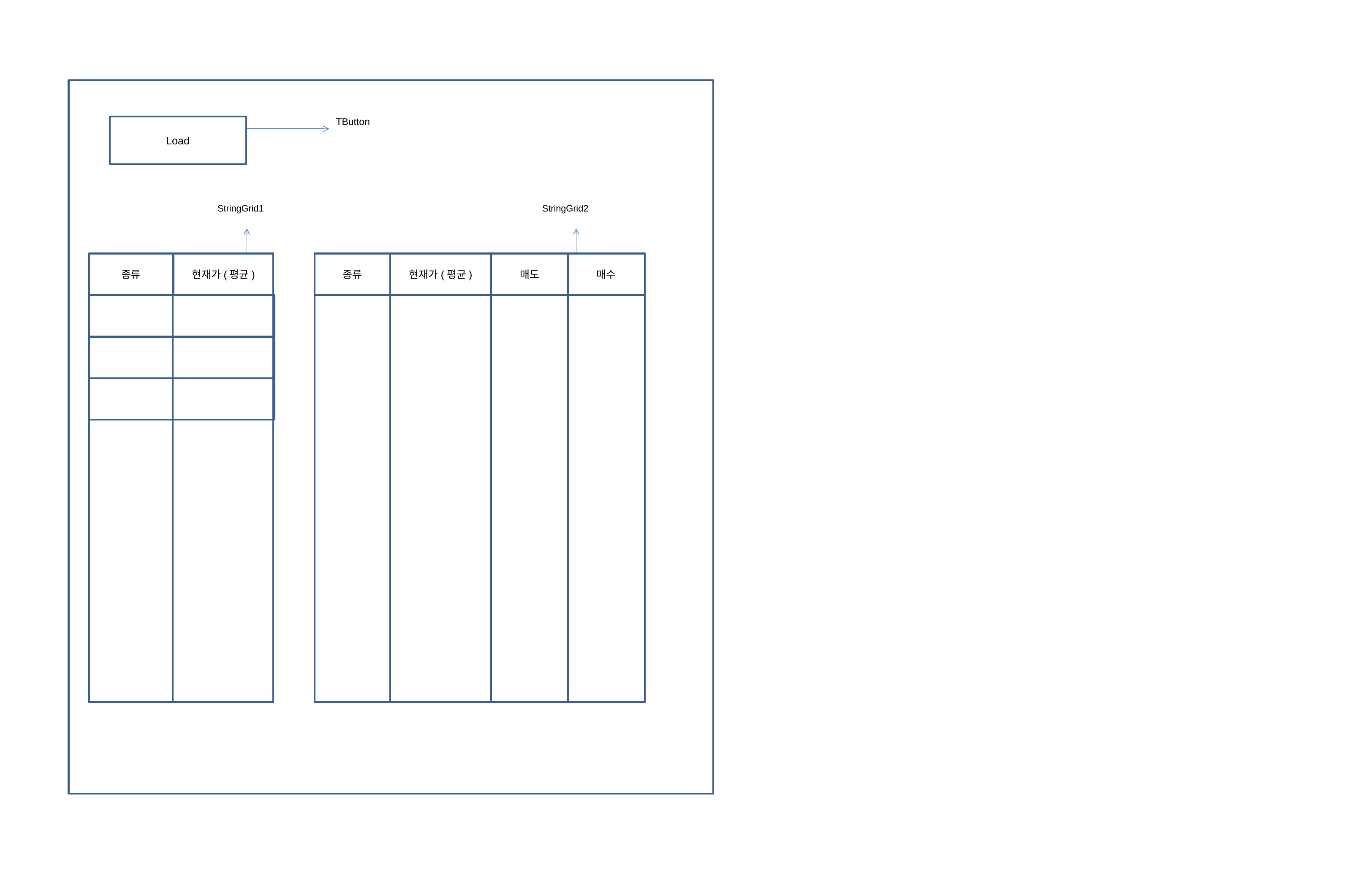

TButton
Load
StringGrid1
StringGrid2

종류

현재가(평균)

종류

현재가(평균)
매도

매수